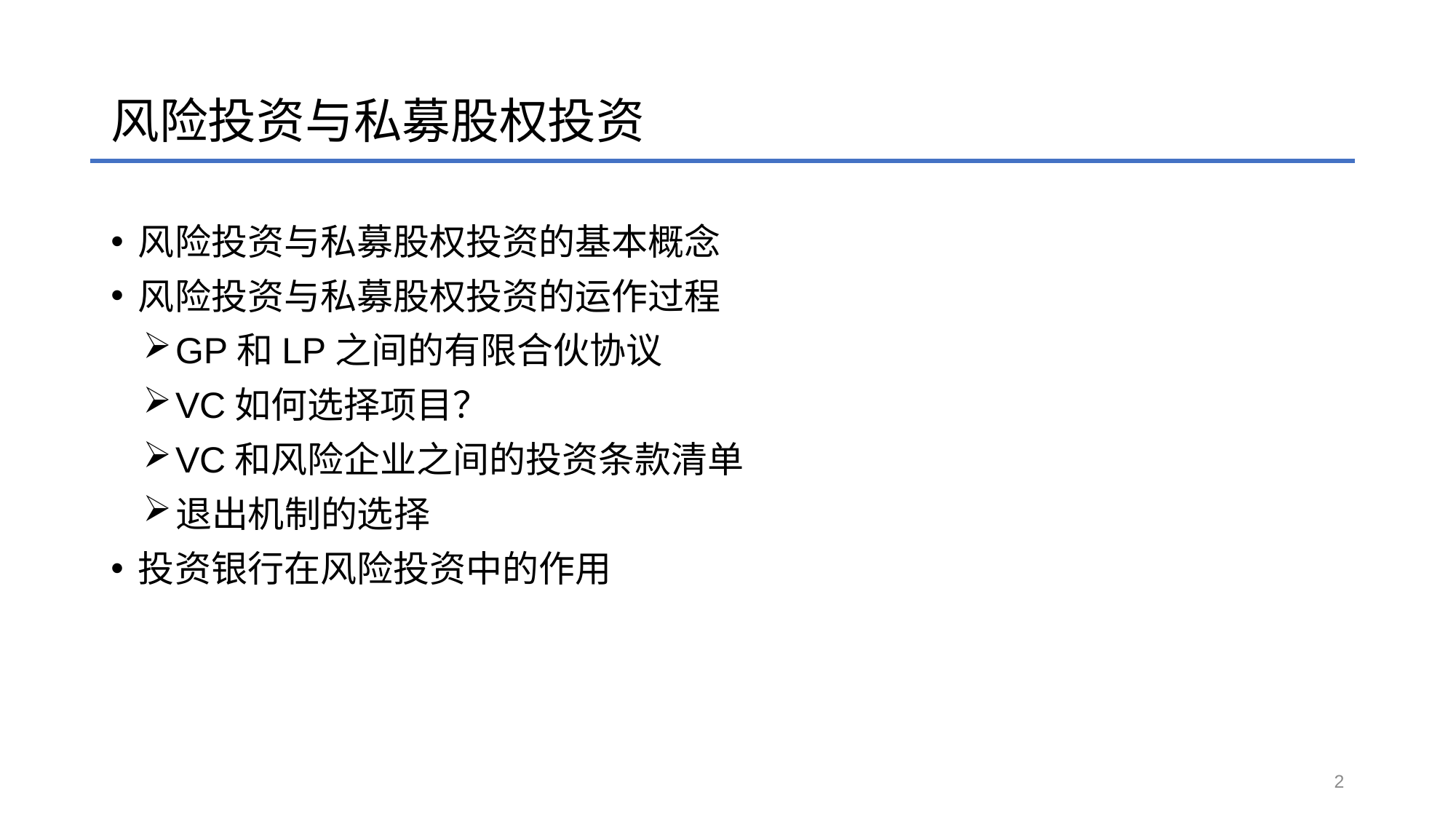

# 风险投资与私募股权投资
风险投资与私募股权投资的基本概念
风险投资与私募股权投资的运作过程
GP和LP之间的有限合伙协议
VC如何选择项目？
VC和风险企业之间的投资条款清单
退出机制的选择
投资银行在风险投资中的作用

2